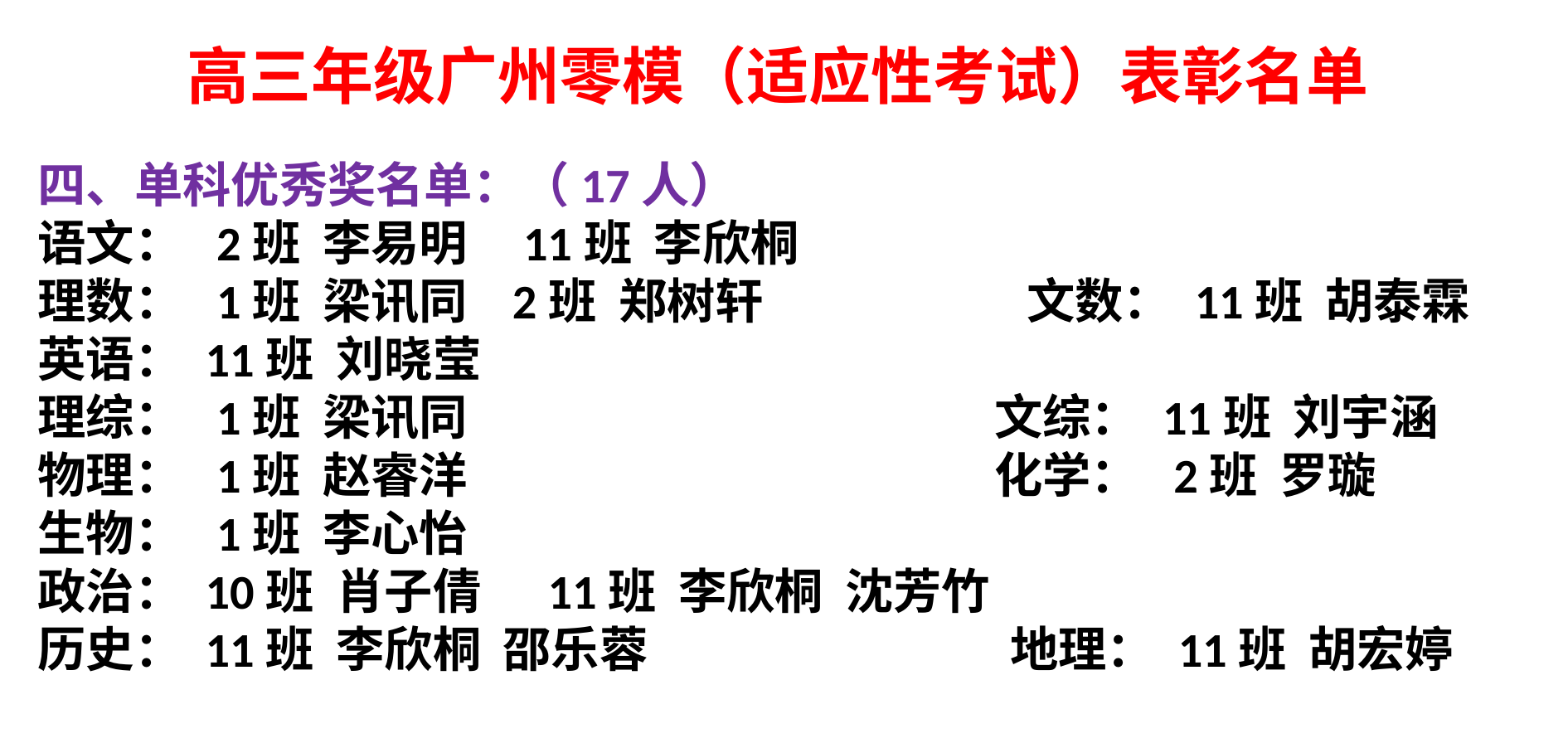

高三年级广州零模（适应性考试）表彰名单
四、单科优秀奖名单：（17人）
语文：  2班  李易明    11班  李欣桐
理数：  1班  梁讯同   2班  郑树轩                        文数： 11班  胡泰霖
英语： 11班  刘晓莹
理综：  1班  梁讯同                                                文综： 11班  刘宇涵
物理：  1班  赵睿洋                                                化学：  2班  罗璇
生物：  1班  李心怡
政治： 10班  肖子倩     11班  李欣桐  沈芳竹
历史： 11班  李欣桐  邵乐蓉                                 地理： 11班  胡宏婷